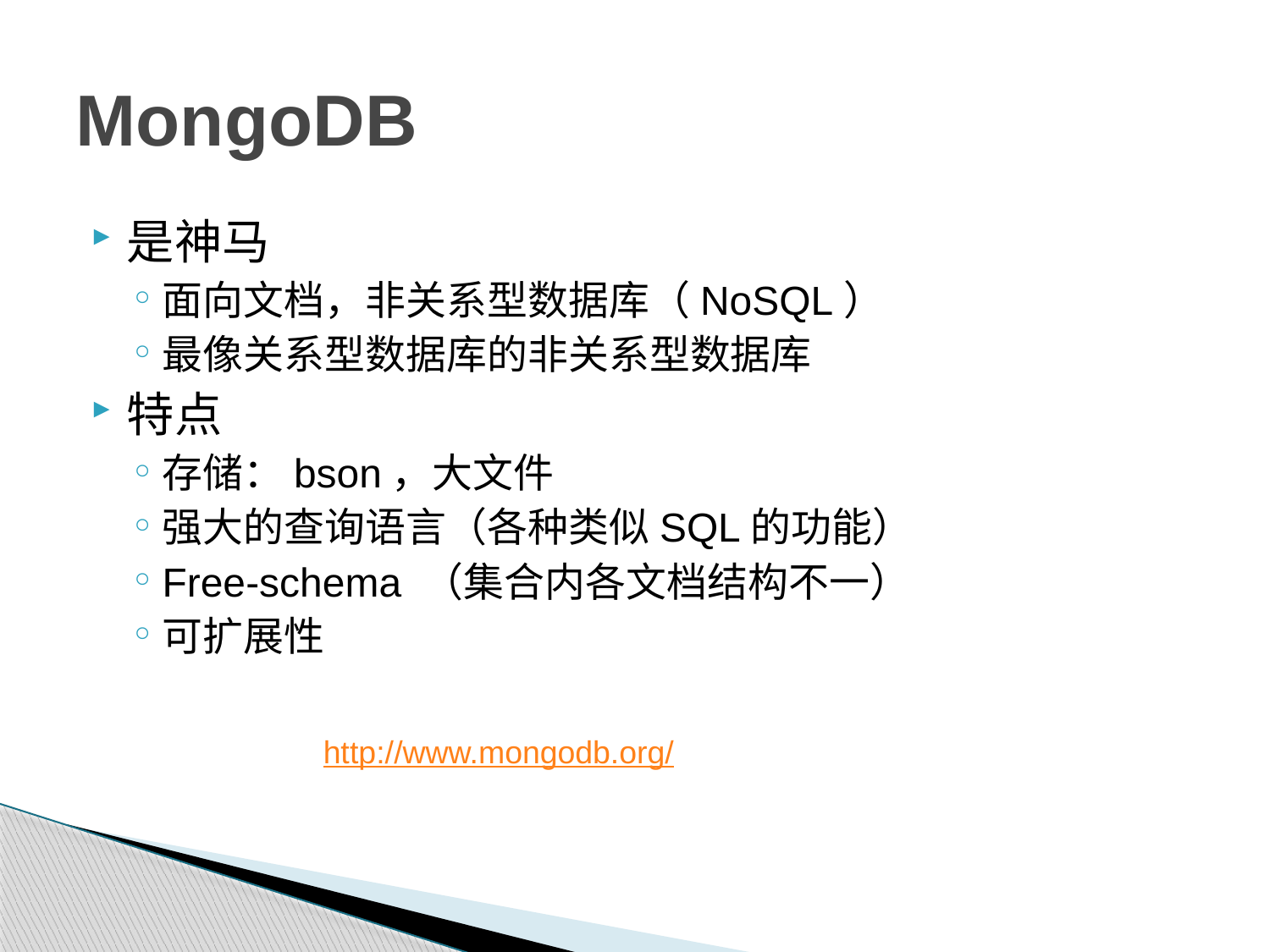

# MongoDB
是神马
面向文档，非关系型数据库（NoSQL）
最像关系型数据库的非关系型数据库
特点
存储：bson，大文件
强大的查询语言（各种类似SQL的功能）
Free-schema （集合内各文档结构不一）
可扩展性
http://www.mongodb.org/